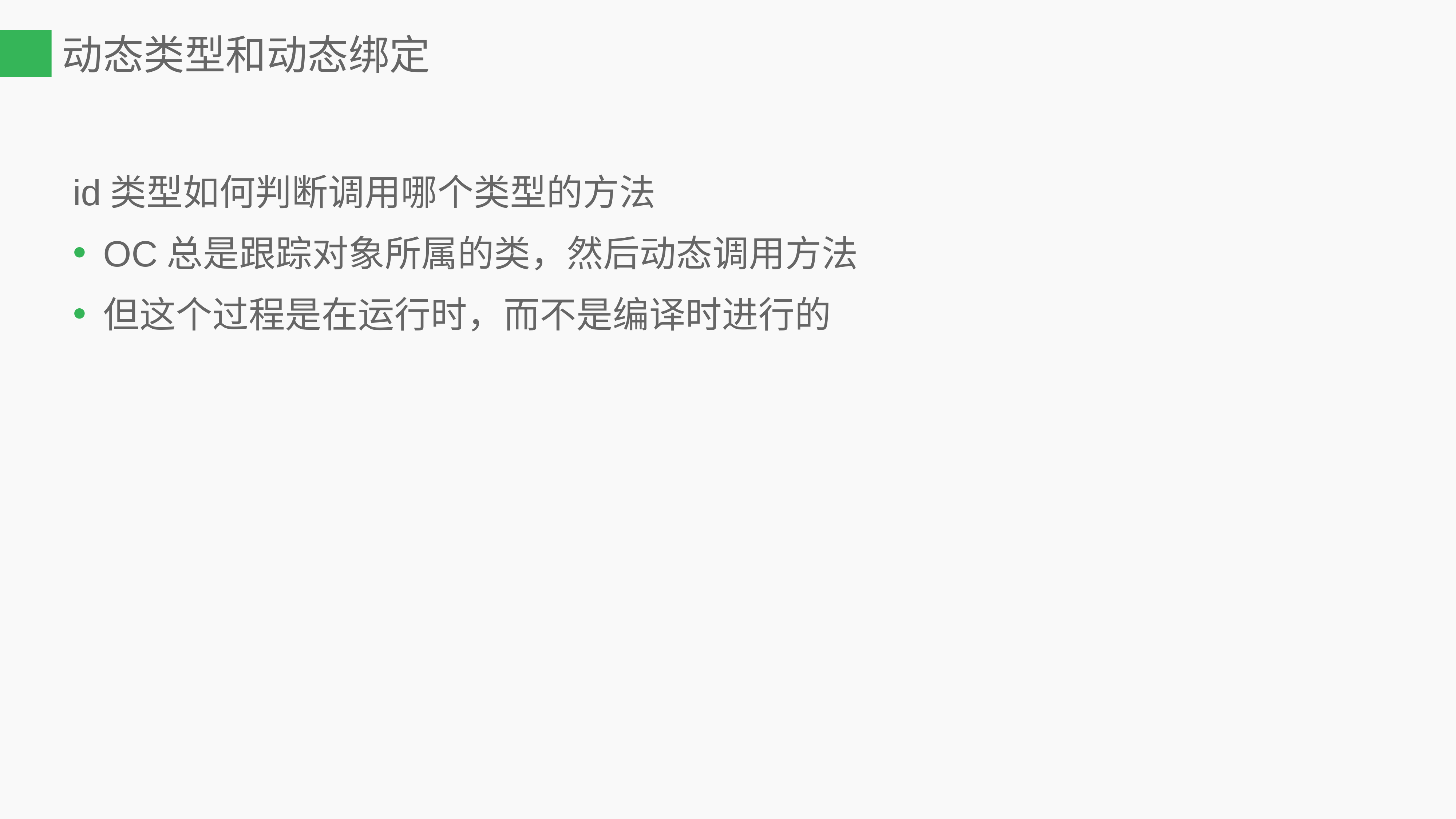

# 动态类型和动态绑定
id类型如何判断调用哪个类型的方法
OC总是跟踪对象所属的类，然后动态调用方法
但这个过程是在运行时，而不是编译时进行的